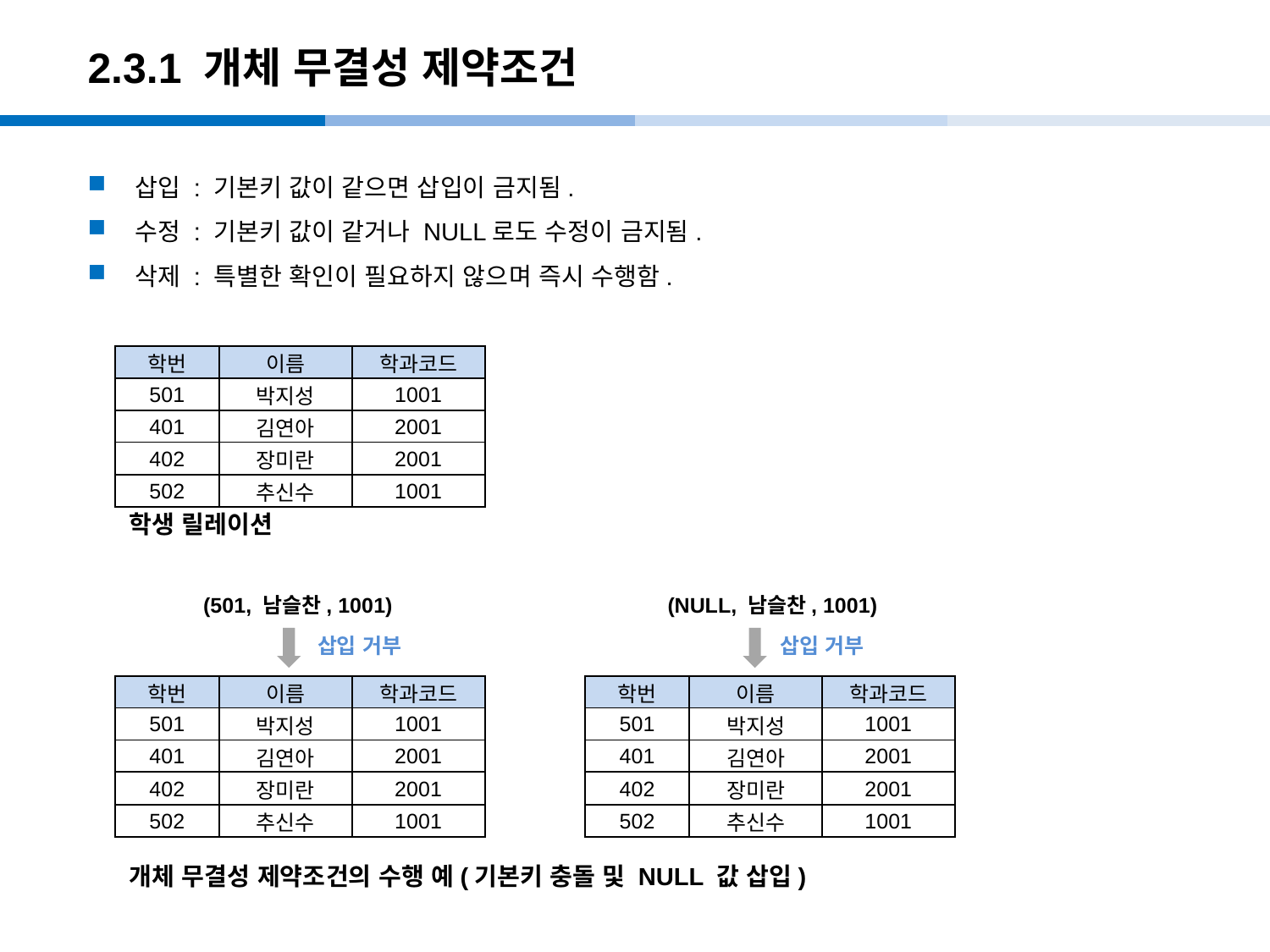

# 2.3.1 개체 무결성 제약조건
삽입 : 기본키 값이 같으면 삽입이 금지됨.
수정 : 기본키 값이 같거나 NULL로도 수정이 금지됨.
삭제 : 특별한 확인이 필요하지 않으며 즉시 수행함.

| 학번 | 이름 | 학과코드 |
| --- | --- | --- |
| 501 | 박지성 | 1001 |
| 401 | 김연아 | 2001 |
| 402 | 장미란 | 2001 |
| 502 | 추신수 | 1001 |
 학생 릴레이션
(501, 남슬찬, 1001)
(NULL, 남슬찬, 1001)
삽입 거부
삽입 거부

| 학번 | 이름 | 학과코드 |
| --- | --- | --- |
| 501 | 박지성 | 1001 |
| 401 | 김연아 | 2001 |
| 402 | 장미란 | 2001 |
| 502 | 추신수 | 1001 |
| 학번 | 이름 | 학과코드 |
| --- | --- | --- |
| 501 | 박지성 | 1001 |
| 401 | 김연아 | 2001 |
| 402 | 장미란 | 2001 |
| 502 | 추신수 | 1001 |
 개체 무결성 제약조건의 수행 예(기본키 충돌 및 NULL 값 삽입)